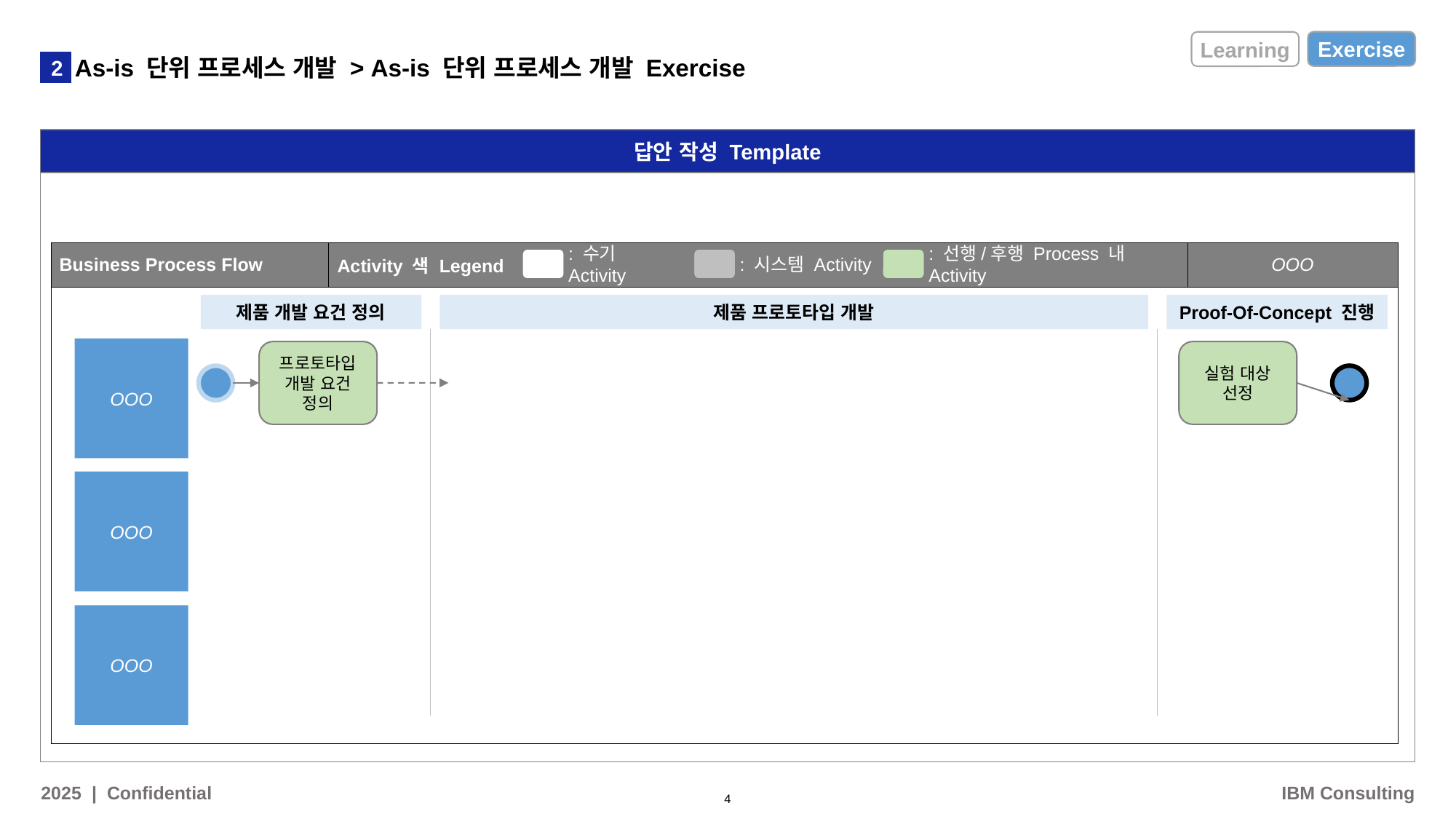

Exercise
Learning
As-is 단위 프로세스 개발 > As-is 단위 프로세스 개발 Exercise
2
답안 작성 Template

| Business Process Flow | Activity 색 Legend | OOO |
| --- | --- | --- |
|  |  |  |
: 수기 Activity

: 시스템 Activity

: 선행/후행 Process 내 Activity

제품 개발 요건 정의
제품 프로토타입 개발
Proof-Of-Concept 진행
OOO
OOO
OOO
실험 대상
선정
프로토타입
개발 요건
정의